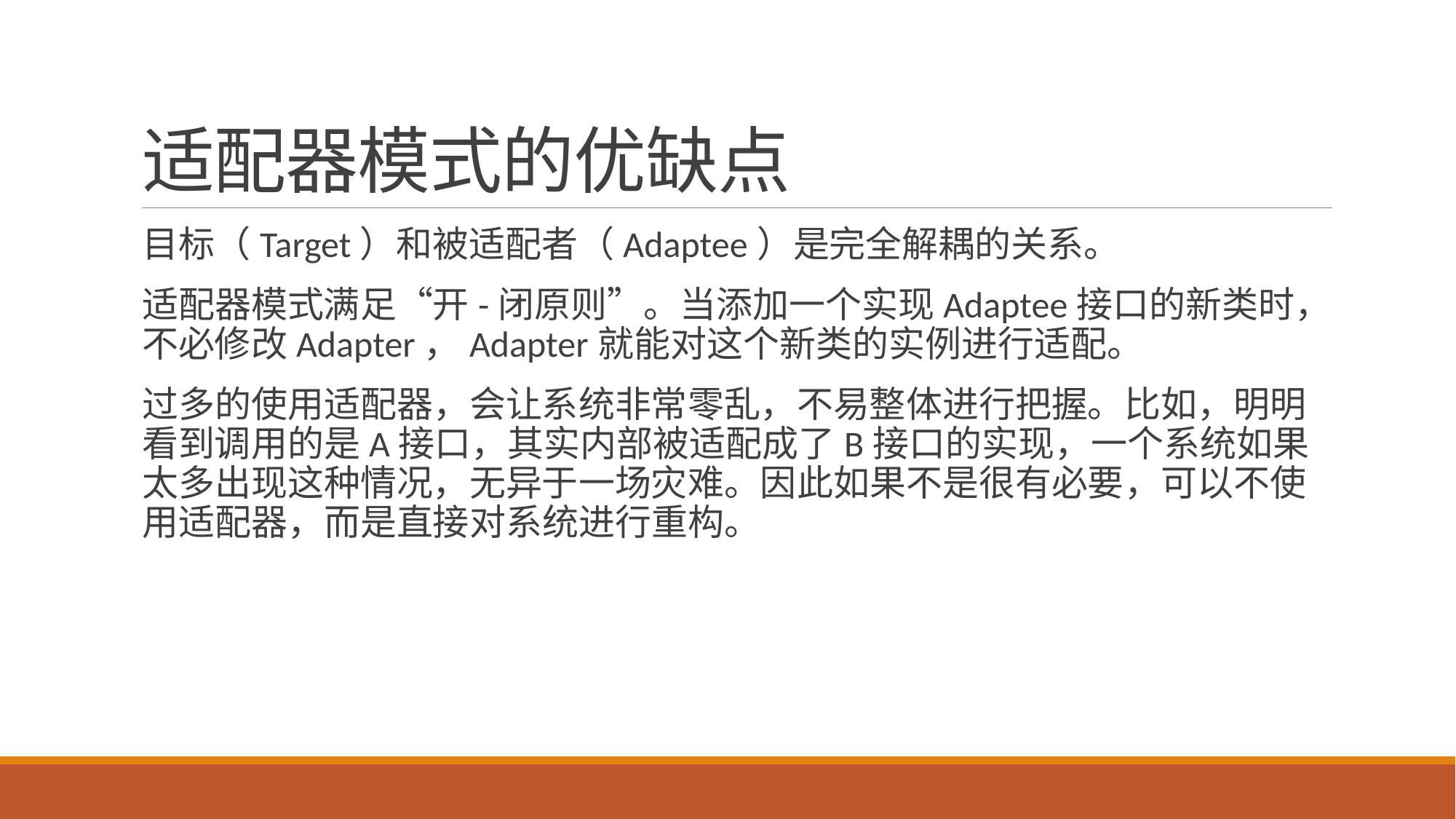

# 适配器模式的优缺点
目标（Target）和被适配者（Adaptee）是完全解耦的关系。
适配器模式满足“开-闭原则”。当添加一个实现Adaptee接口的新类时，不必修改Adapter，Adapter就能对这个新类的实例进行适配。
过多的使用适配器，会让系统非常零乱，不易整体进行把握。比如，明明看到调用的是A接口，其实内部被适配成了B接口的实现，一个系统如果太多出现这种情况，无异于一场灾难。因此如果不是很有必要，可以不使用适配器，而是直接对系统进行重构。